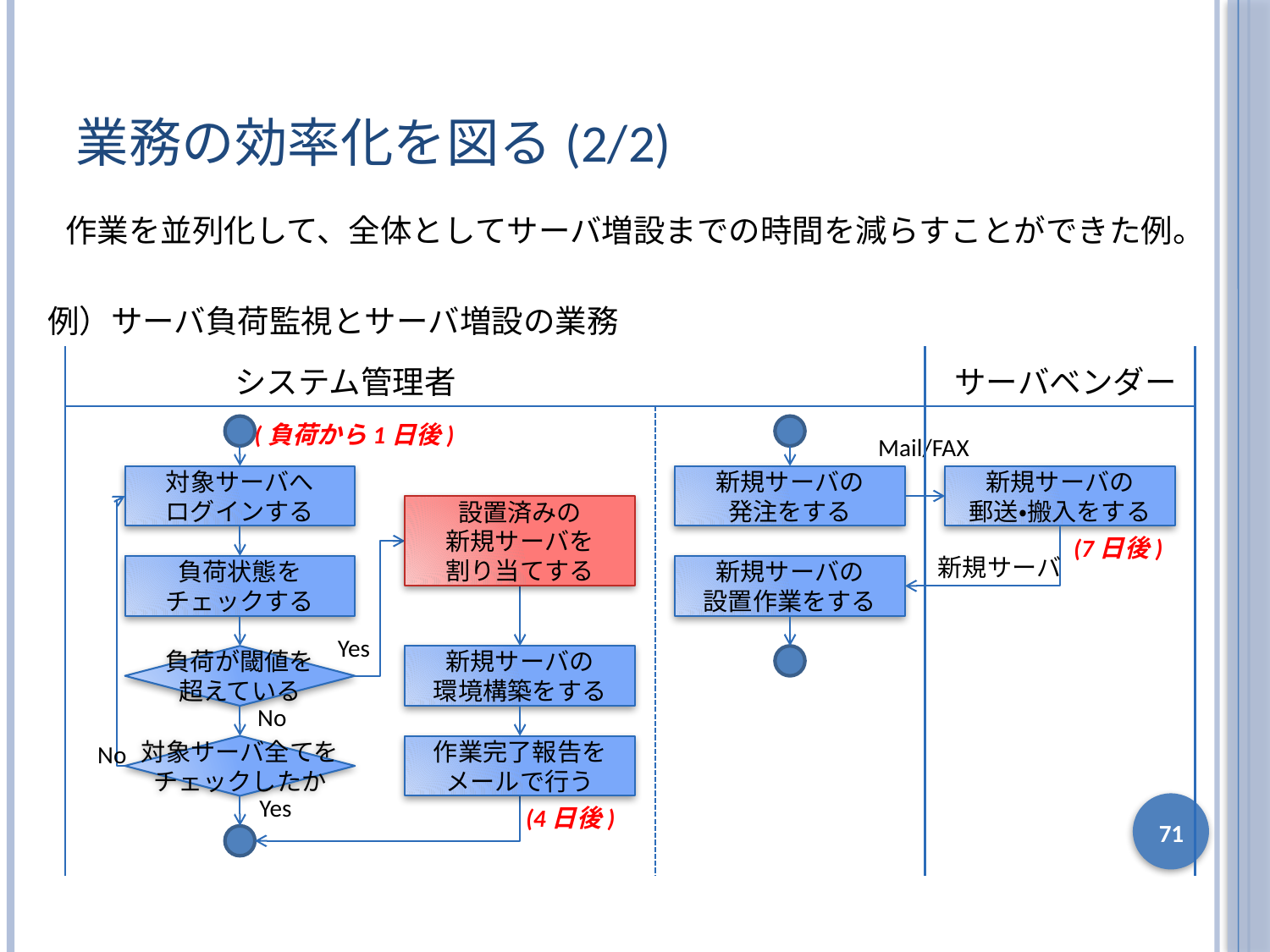

# 業務の効率化を図る(2/2)
作業を並列化して、全体としてサーバ増設までの時間を減らすことができた例。
例）サーバ負荷監視とサーバ増設の業務
システム管理者
サーバベンダー
(負荷から1日後)

Mail/FAX
対象サーバへ
ログインする
新規サーバの
発注をする
新規サーバの
郵送・搬入をする
設置済みの
新規サーバを
割り当てする
(7日後)
新規サーバ
負荷状態を
チェックする
新規サーバの
設置作業をする
Yes
負荷が閾値を
超えている
新規サーバの
環境構築をする

No
No
対象サーバ全てを
チェックしたか
作業完了報告を
メールで行う
Yes
(4日後)
71